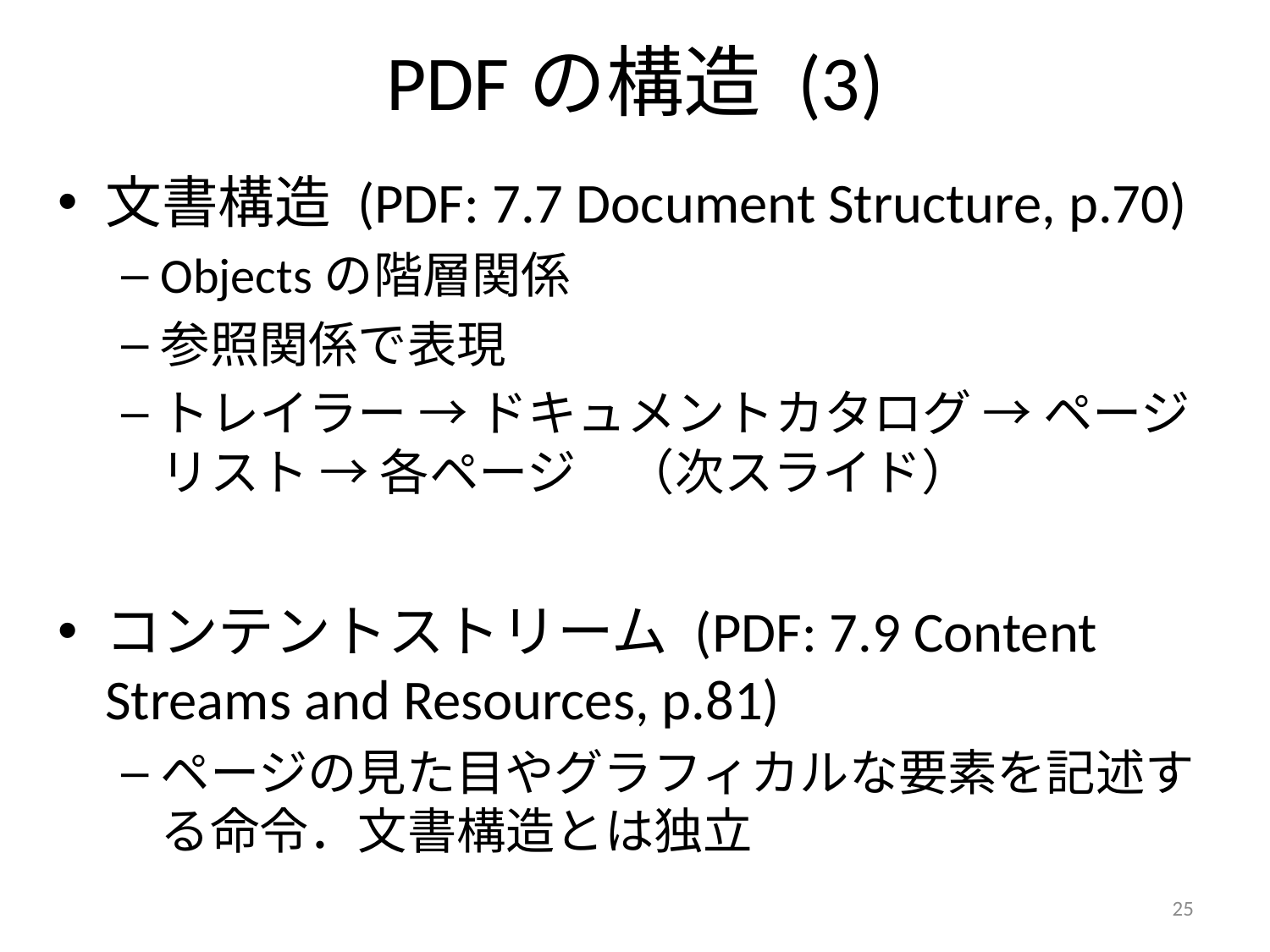

# PDFの構造 (3)
文書構造 (PDF: 7.7 Document Structure, p.70)
Objectsの階層関係
参照関係で表現
トレイラー → ドキュメントカタログ → ページリスト → 各ページ　（次スライド）

コンテントストリーム (PDF: 7.9 Content Streams and Resources, p.81)
ページの見た目やグラフィカルな要素を記述する命令．文書構造とは独立

25